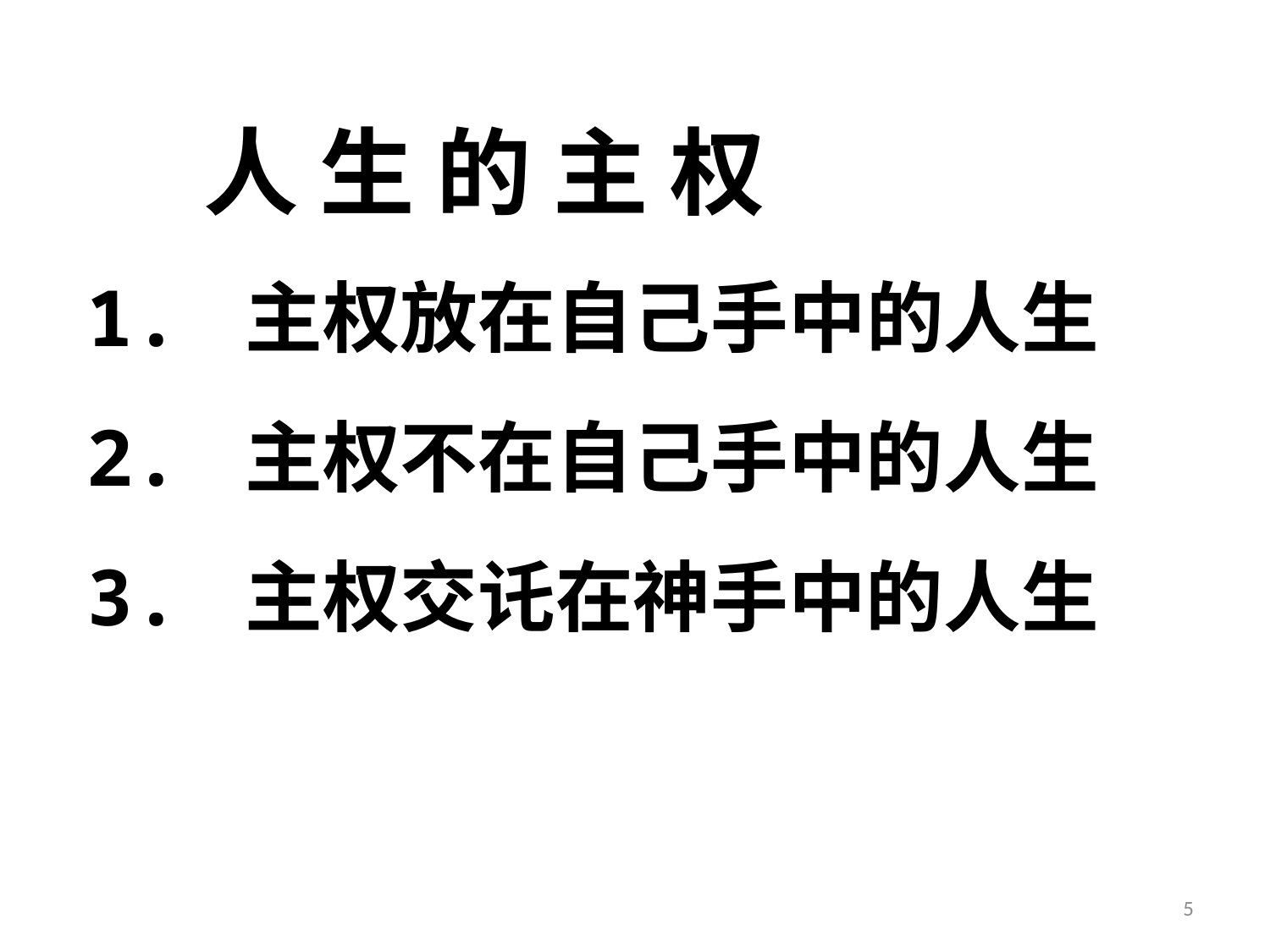

# 人 生 的 主 权
1. 主权放在自己手中的人生
2. 主权不在自己手中的人生
3. 主权交讬在神手中的人生
5